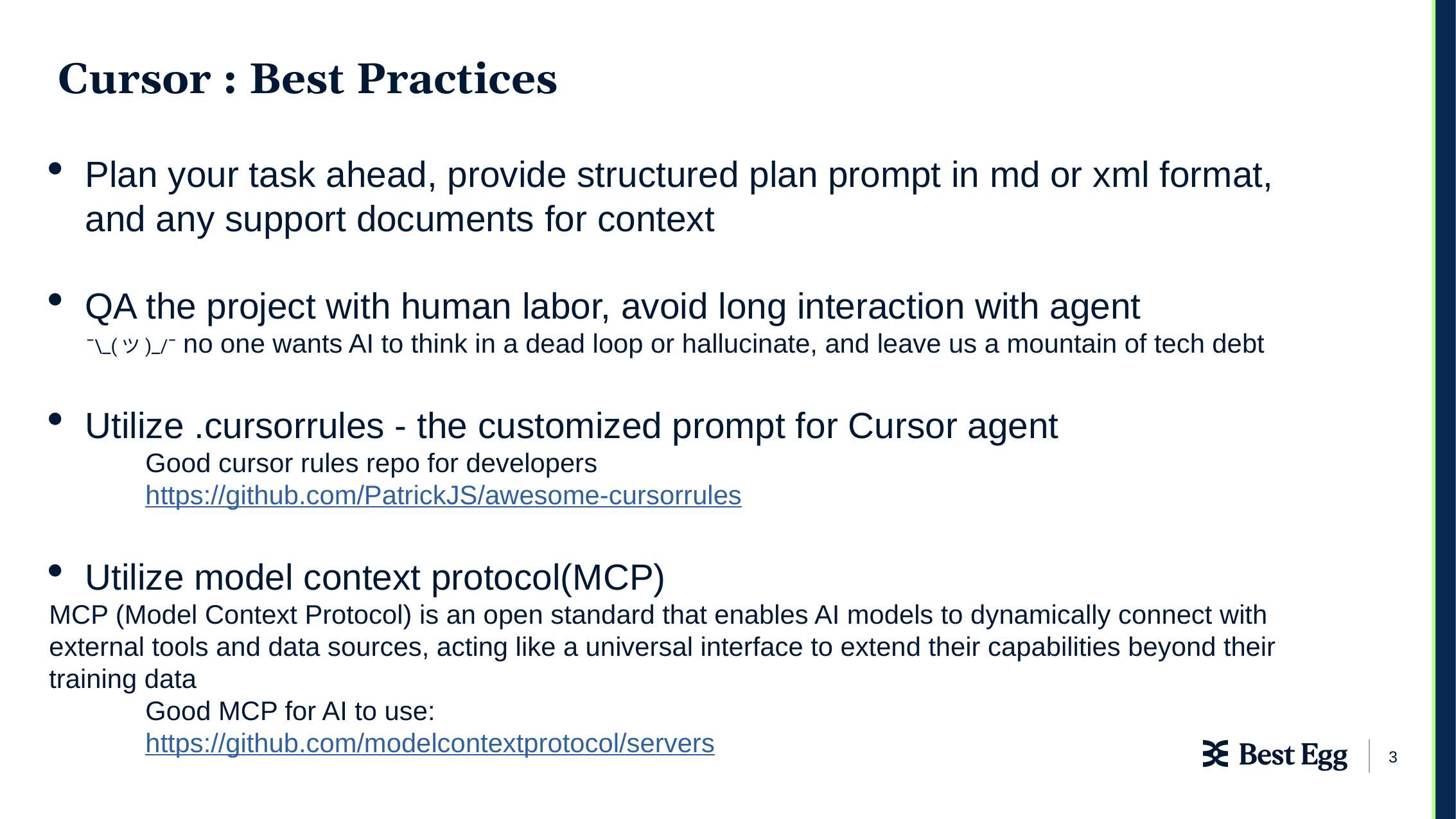

Cursor : Best Practices

Plan your task ahead, provide structured plan prompt in md or xml format, and any support documents for context

QA the project with human labor, avoid long interaction with agent
     ¯\_(ツ)_/¯ no one wants AI to think in a dead loop or hallucinate, and leave us a mountain of tech debt

Utilize .cursorrules - the customized prompt for Cursor agent
	Good cursor rules repo for developers
	https://github.com/PatrickJS/awesome-cursorrules

Utilize model context protocol(MCP)
MCP (Model Context Protocol) is an open standard that enables AI models to dynamically connect with external tools and data sources, acting like a universal interface to extend their capabilities beyond their training data
	Good MCP for AI to use:
	https://github.com/modelcontextprotocol/servers
3